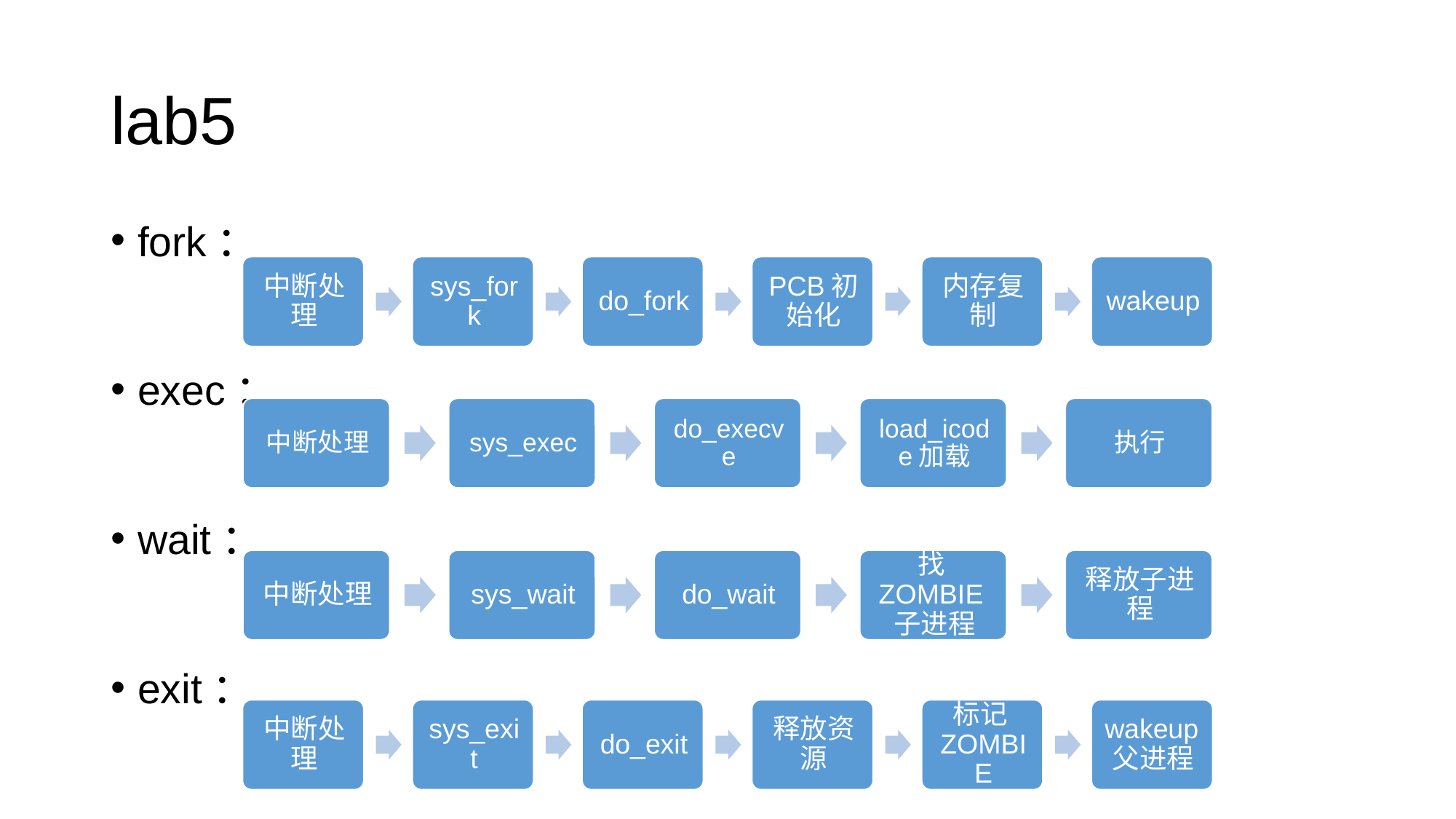

# lab5
中断处理

sys_fork

do_fork

PCB初始化

内存复制

wakeup
fork：

exec：

wait：

exit：
中断处理

sys_exec

do_execve

load_icode加载

执行
中断处理

sys_wait

do_wait

找ZOMBIE子进程

释放子进程
中断处理

sys_exit

do_exit

释放资源

标记ZOMBIE

wakeup父进程